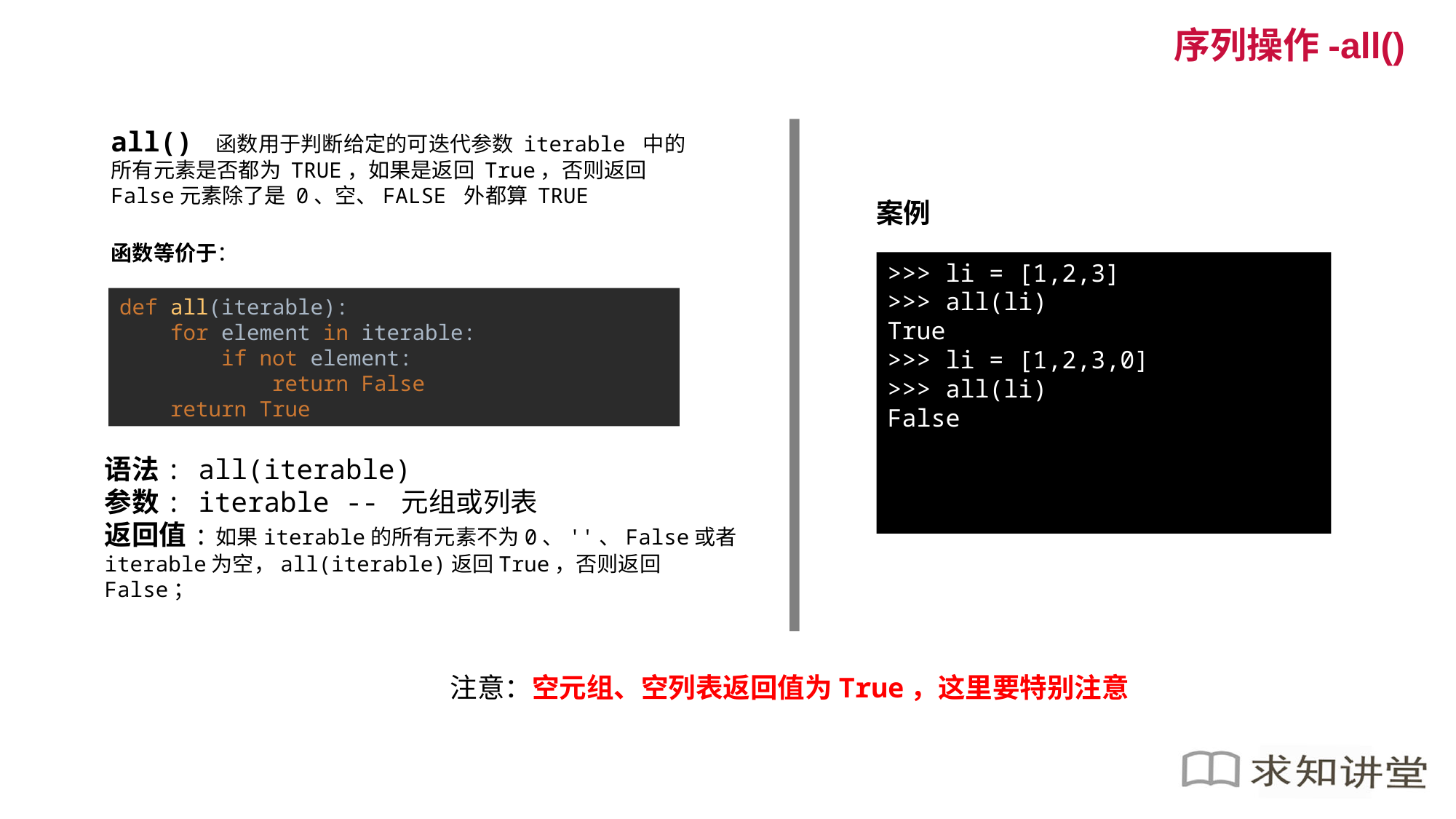

序列操作-all()
all() 函数用于判断给定的可迭代参数 iterable 中的所有元素是否都为 TRUE，如果是返回 True，否则返回 False元素除了是 0、空、FALSE 外都算 TRUE

案例
函数等价于：
>>> li = [1,2,3]
>>> all(li)
True
>>> li = [1,2,3,0]
>>> all(li)
False
def all(iterable):
    for element in iterable:
        if not element:
            return False
    return True
语法: all(iterable)
参数: iterable -- 元组或列表
返回值:如果iterable的所有元素不为0、''、False或者iterable为空，all(iterable)返回True，否则返回False；
注意：空元组、空列表返回值为True，这里要特别注意